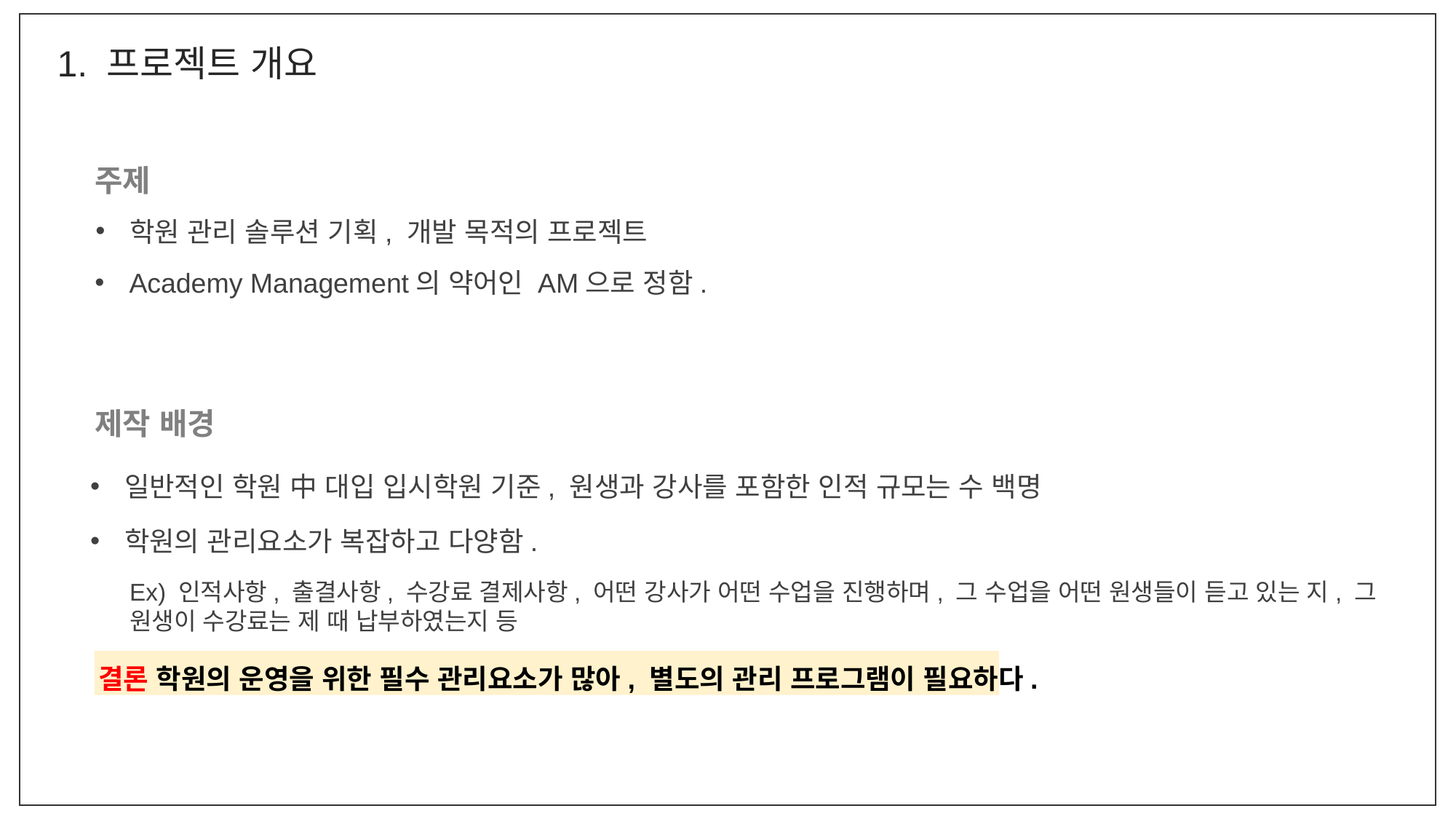

1. 프로젝트 개요
주제
학원 관리 솔루션 기획, 개발 목적의 프로젝트

Academy Management의 약어인 AM으로 정함.
제작 배경
일반적인 학원 中 대입 입시학원 기준, 원생과 강사를 포함한 인적 규모는 수 백명

학원의 관리요소가 복잡하고 다양함.
Ex) 인적사항, 출결사항, 수강료 결제사항, 어떤 강사가 어떤 수업을 진행하며, 그 수업을 어떤 원생들이 듣고 있는 지, 그 원생이 수강료는 제 때 납부하였는지 등

결론 학원의 운영을 위한 필수 관리요소가 많아, 별도의 관리 프로그램이 필요하다.